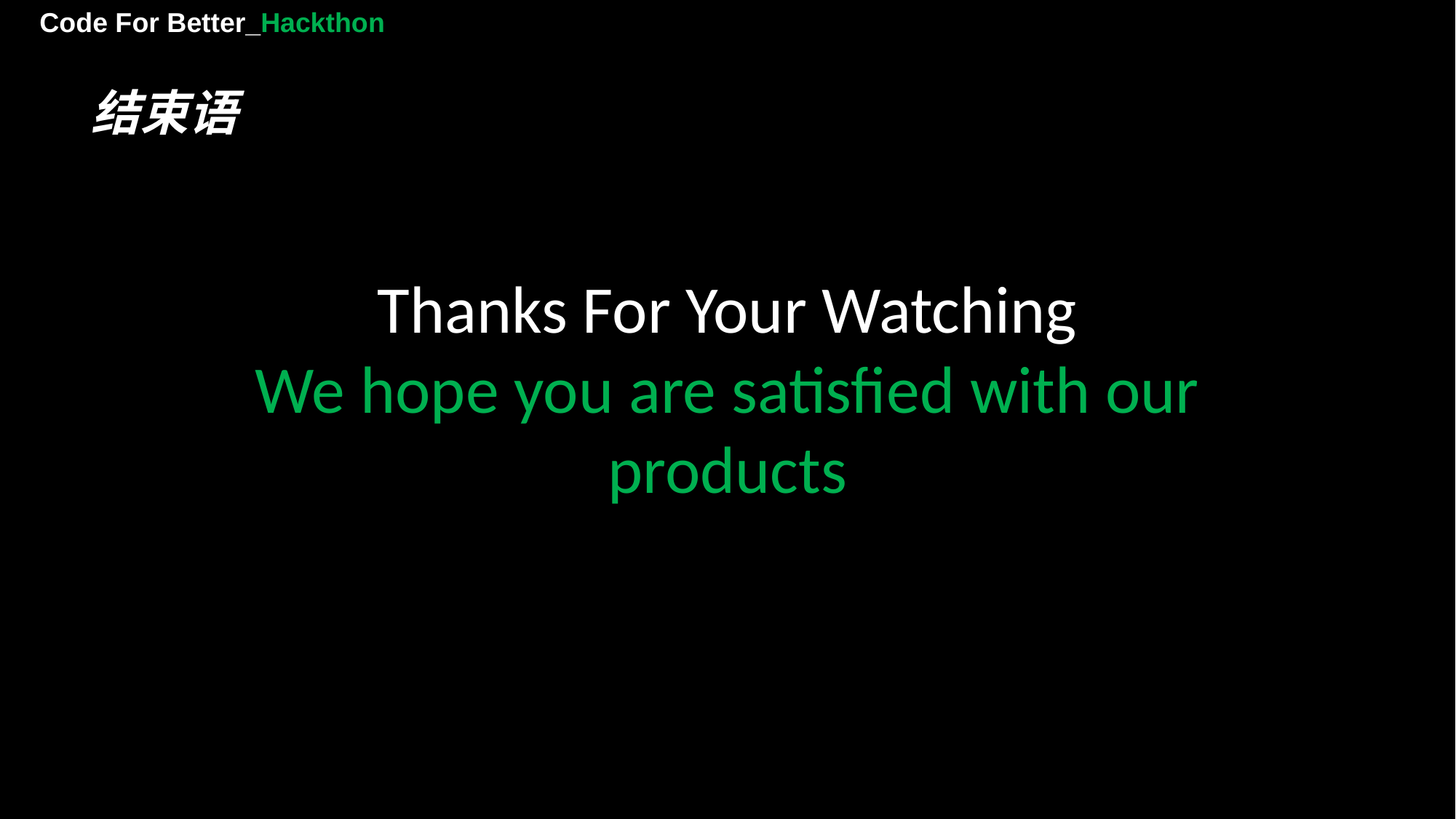

Code For Better_Hackthon
结束语
Thanks For Your Watching
We hope you are satisfied with our products